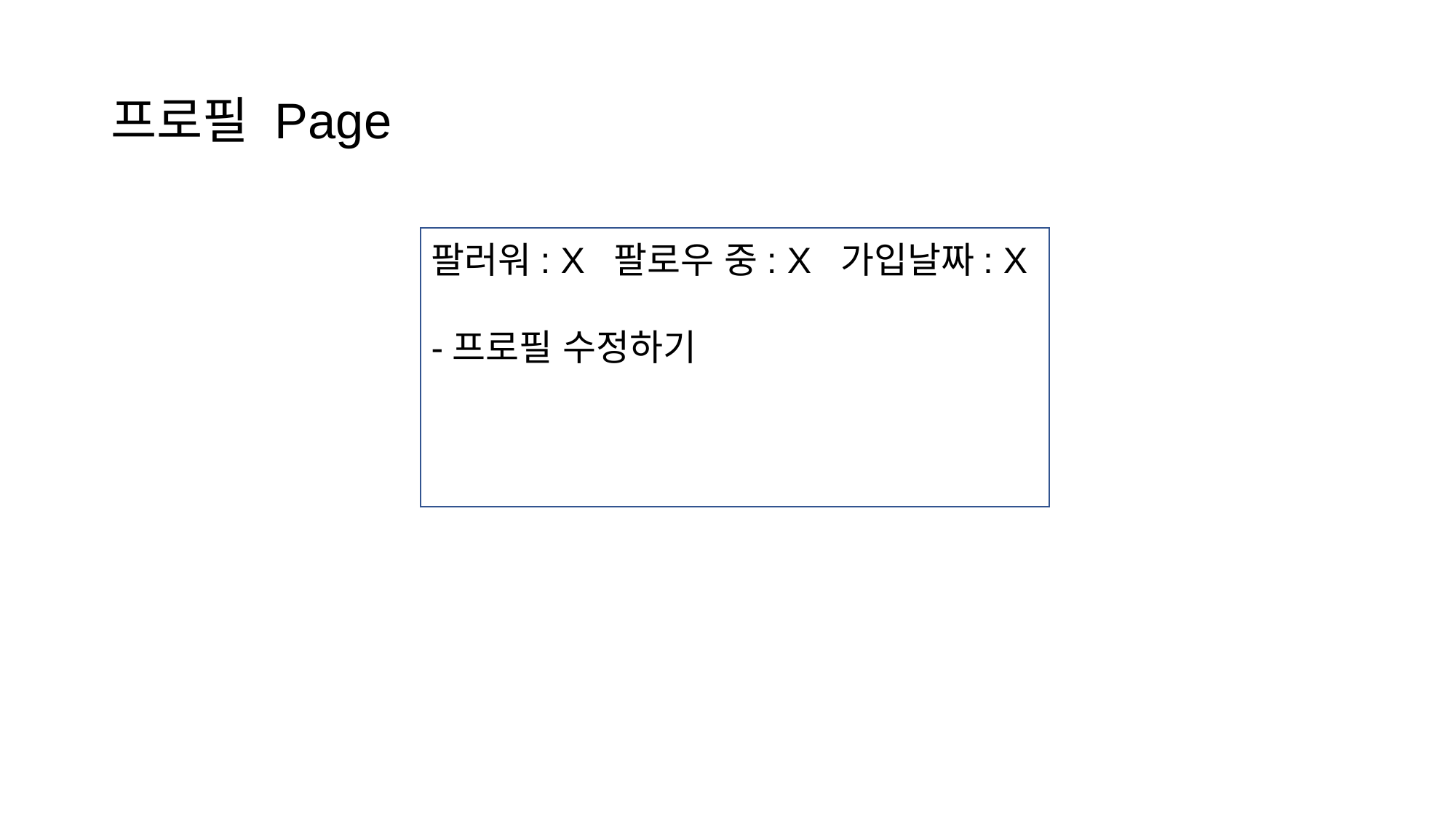

# 프로필 Page

팔러워: X  팔로우 중: X  가입날짜: X

-프로필 수정하기